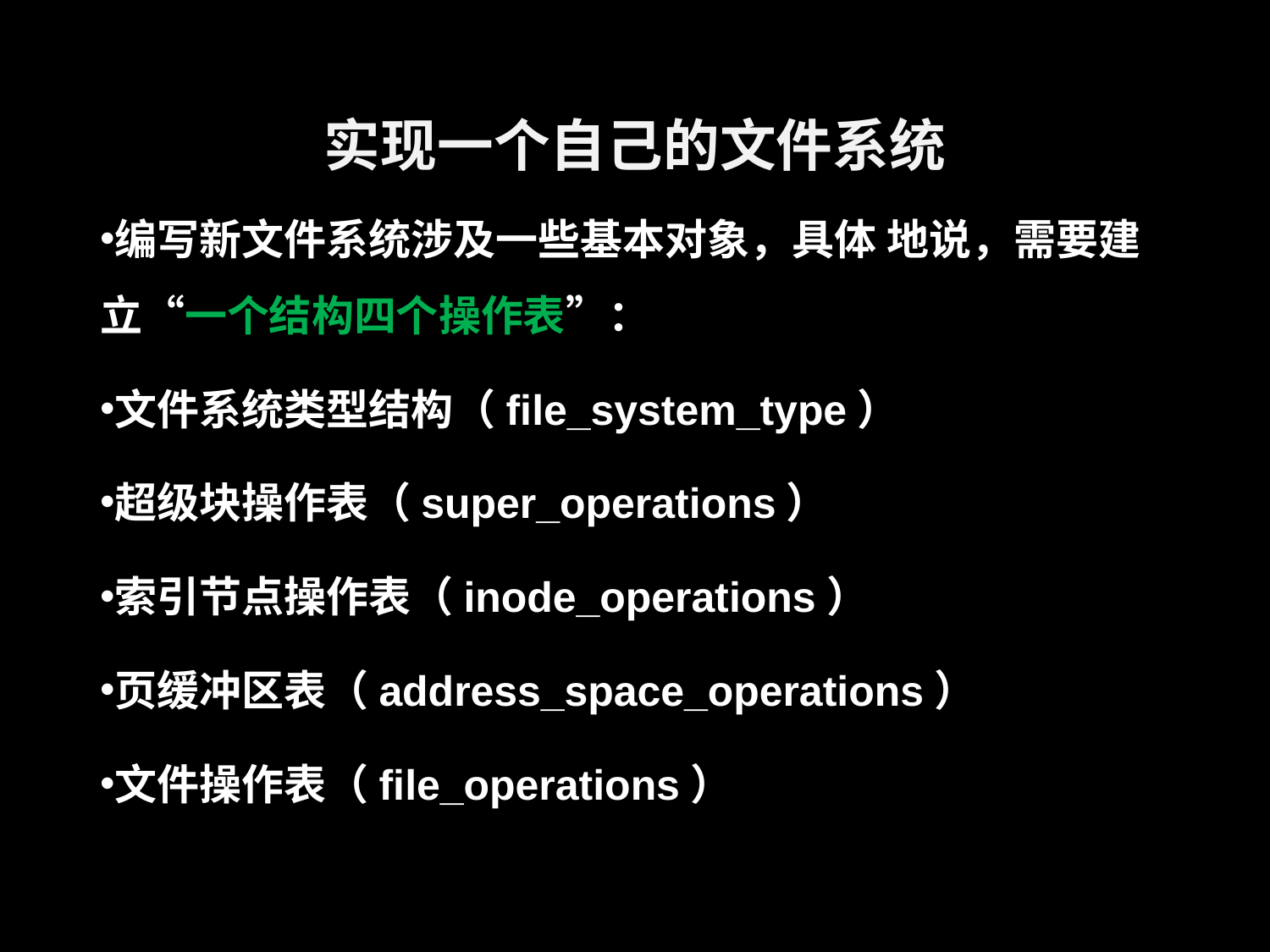

# 实现一个自己的文件系统
编写新文件系统涉及一些基本对象，具体 地说，需要建立“一个结构四个操作表”：
文件系统类型结构（file_system_type）
超级块操作表（super_operations）
索引节点操作表（inode_operations）
页缓冲区表（address_space_operations）
文件操作表（file_operations）